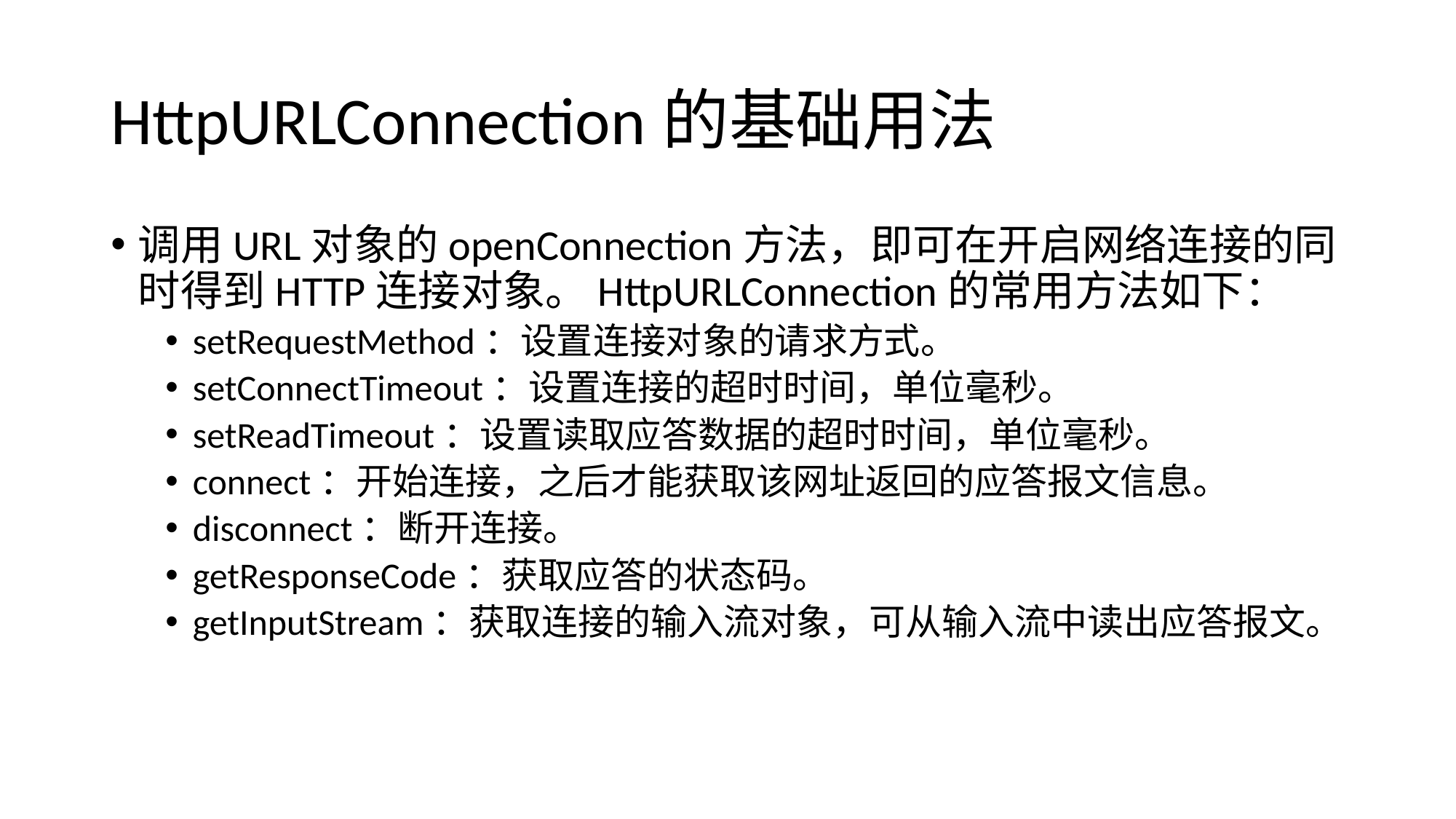

# HttpURLConnection的基础用法
调用URL对象的openConnection方法，即可在开启网络连接的同时得到HTTP连接对象。HttpURLConnection的常用方法如下：
setRequestMethod：设置连接对象的请求方式。
setConnectTimeout：设置连接的超时时间，单位毫秒。
setReadTimeout：设置读取应答数据的超时时间，单位毫秒。
connect：开始连接，之后才能获取该网址返回的应答报文信息。
disconnect：断开连接。
getResponseCode：获取应答的状态码。
getInputStream：获取连接的输入流对象，可从输入流中读出应答报文。